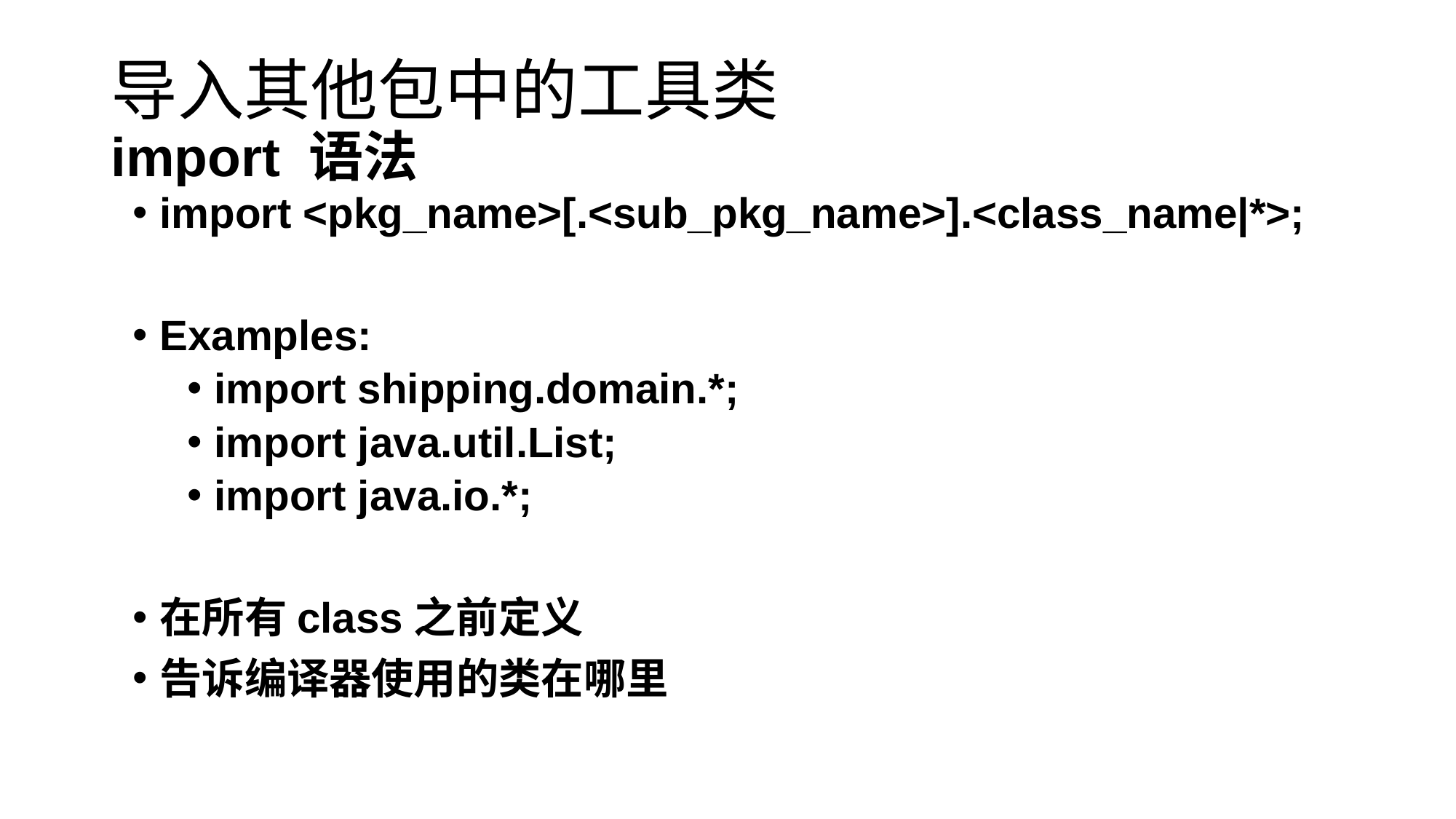

# 导入其他包中的工具类 import 语法
import <pkg_name>[.<sub_pkg_name>].<class_name|*>;

Examples:
import shipping.domain.*;
import java.util.List;
import java.io.*;

在所有class之前定义
告诉编译器使用的类在哪里